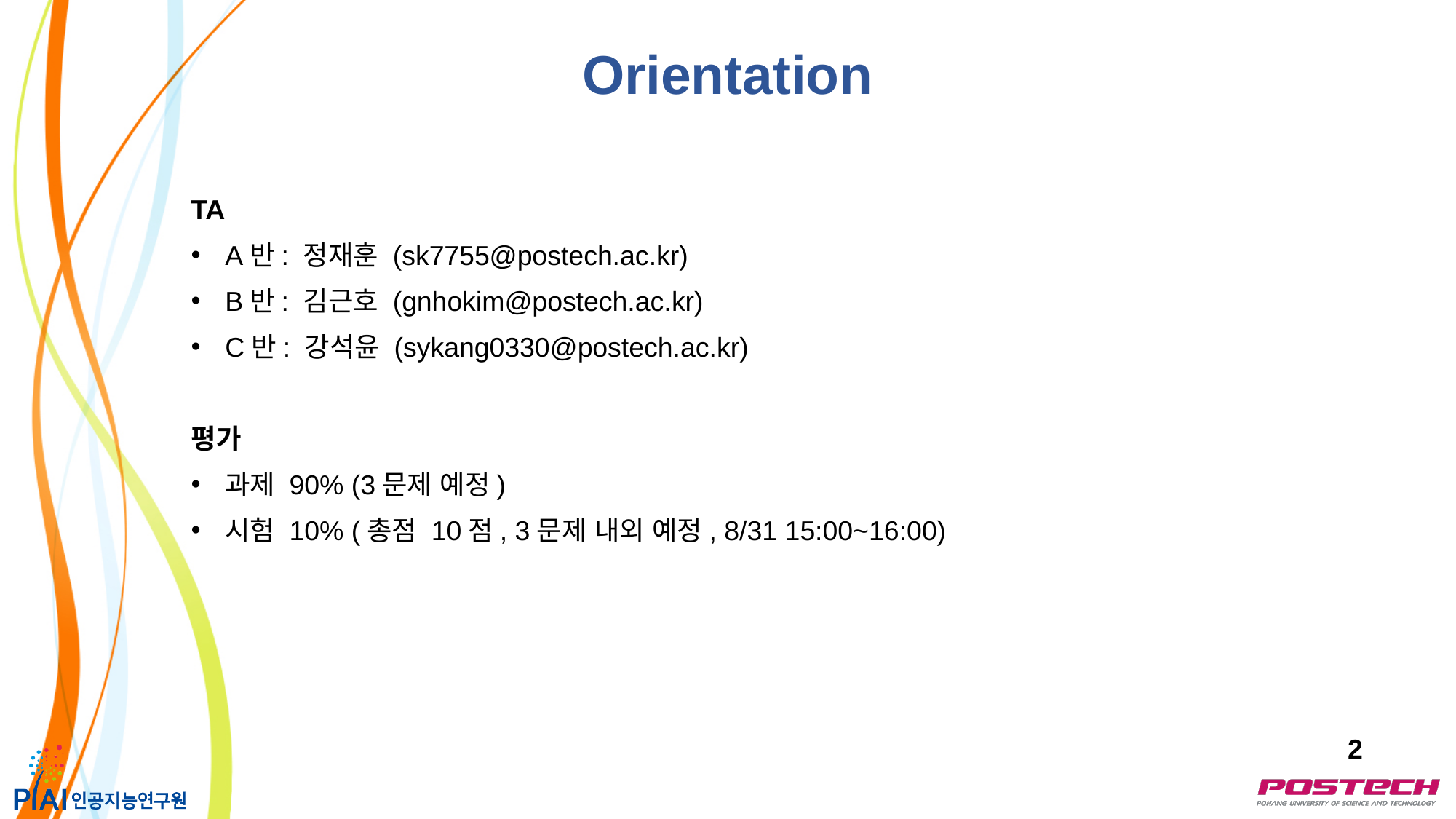

Orientation
TA
A반: 정재훈 (sk7755@postech.ac.kr)
B반: 김근호 (gnhokim@postech.ac.kr)
C반: 강석윤 (sykang0330@postech.ac.kr)

평가
과제 90% (3문제 예정)
시험 10% (총점 10점, 3문제 내외 예정, 8/31 15:00~16:00)